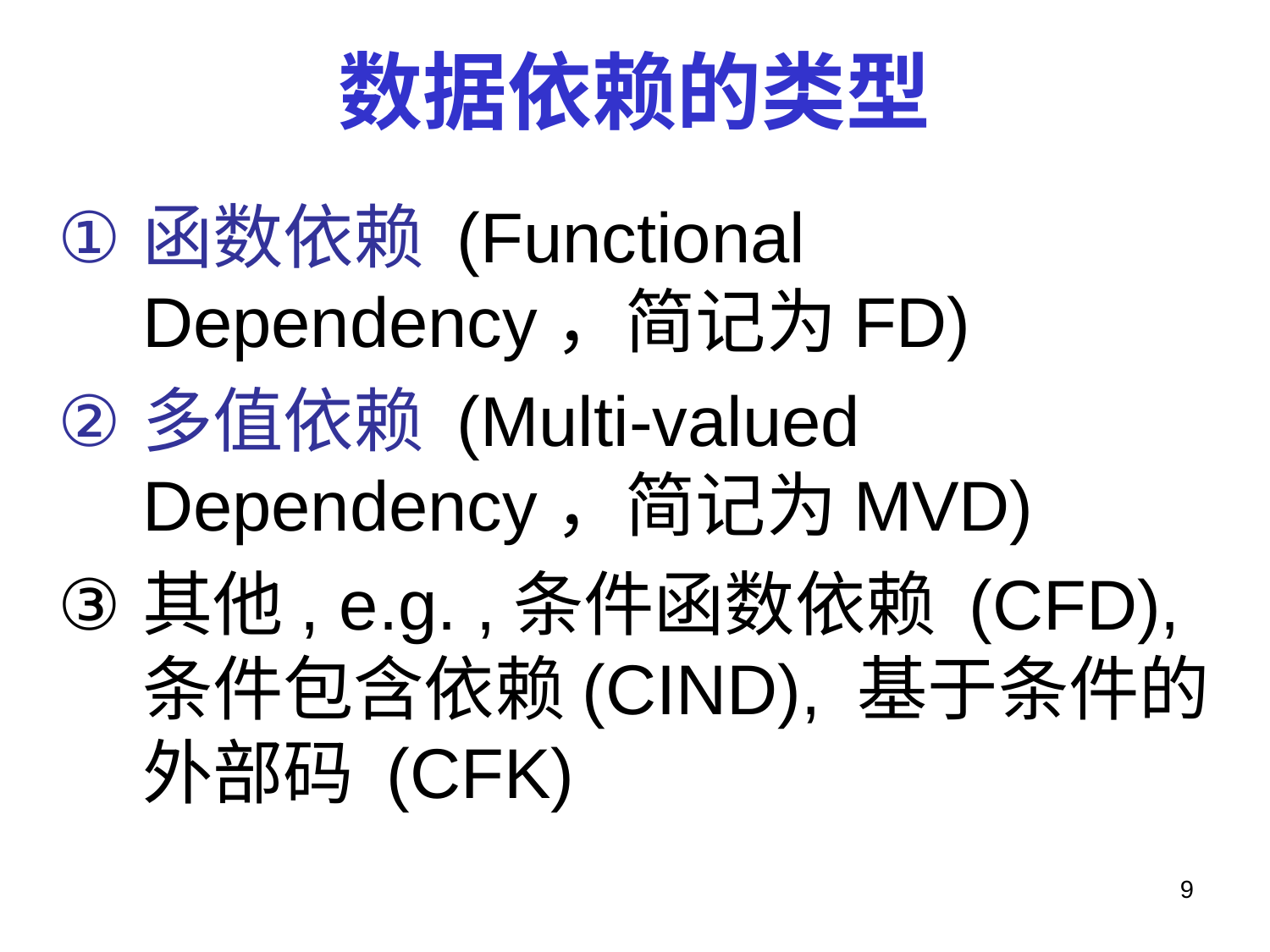

# 数据依赖的类型
函数依赖 (Functional Dependency，简记为FD)
多值依赖 (Multi-valued Dependency，简记为MVD)
其他, e.g. ,条件函数依赖 (CFD), 条件包含依赖(CIND), 基于条件的外部码 (CFK)
9